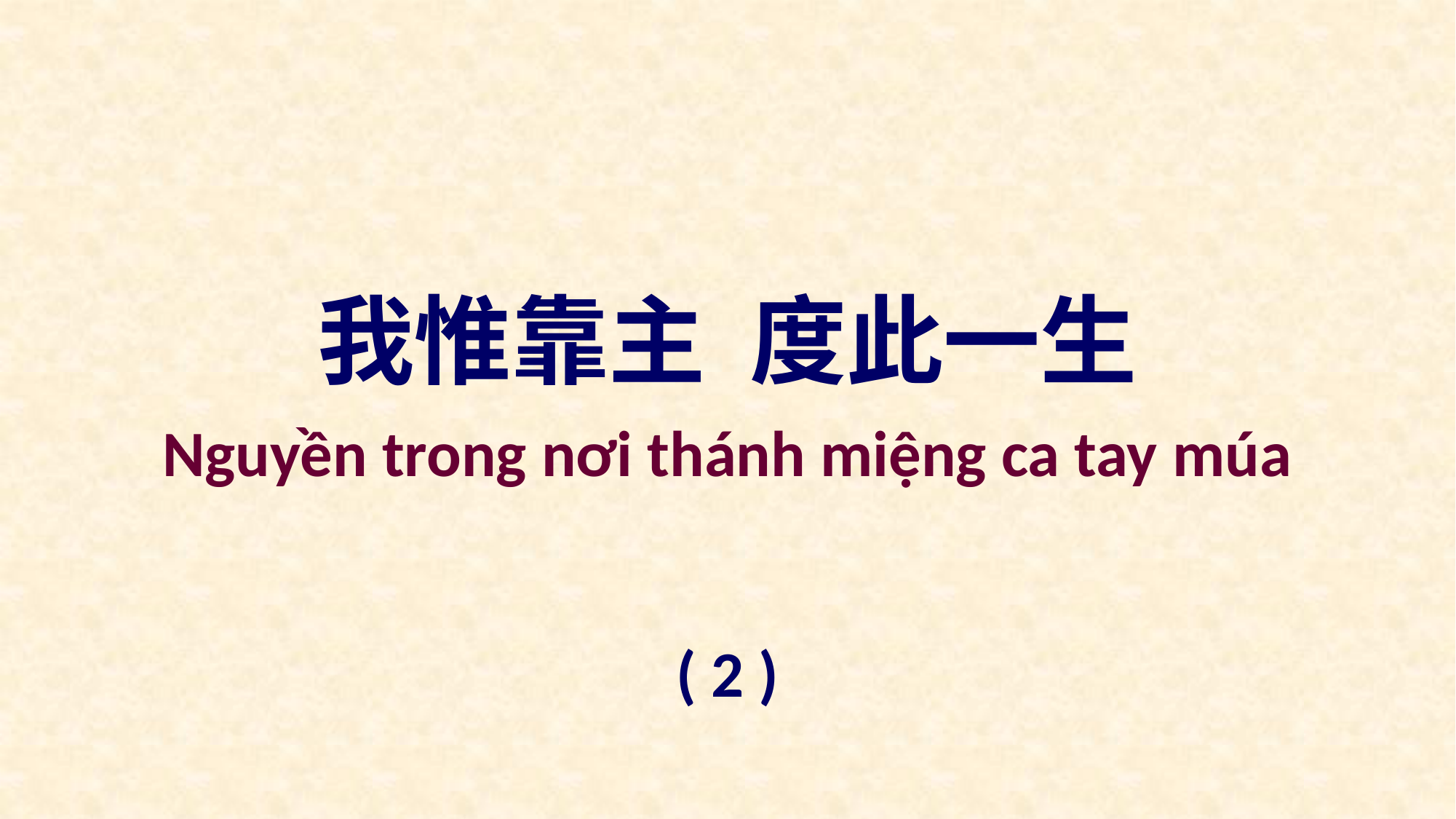

我惟靠主  度此一生
Nguyền trong nơi thánh miệng ca tay múa
( 2 )